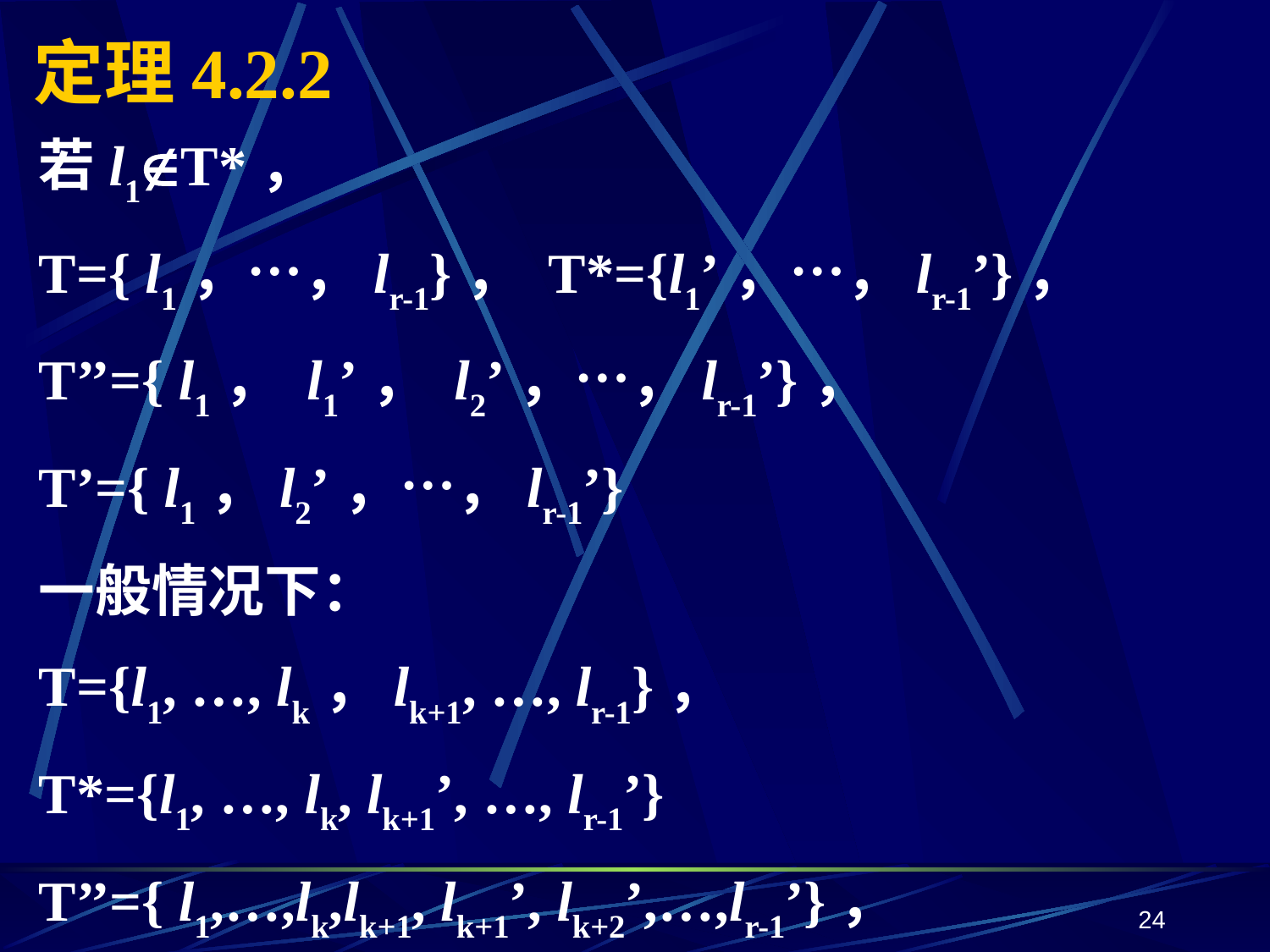

# 定理4.2.2
若l1∉T*，
T={ l1，…，lr-1}， T*={l1’，…，lr-1’}，
T’’={ l1， l1’， l2’，…，lr-1’}，
T’={ l1，l2’，…，lr-1’}
一般情况下：
T={l1, …, lk，lk+1, …, lr-1}，
T*={l1, …, lk, lk+1’, …, lr-1’}
T’’={ l1,…,lk,lk+1, lk+1’, lk+2’,…,lr-1’}，
T’={ l1,…,lk,lk+1,lk+2’,…,lr-1’}，

24